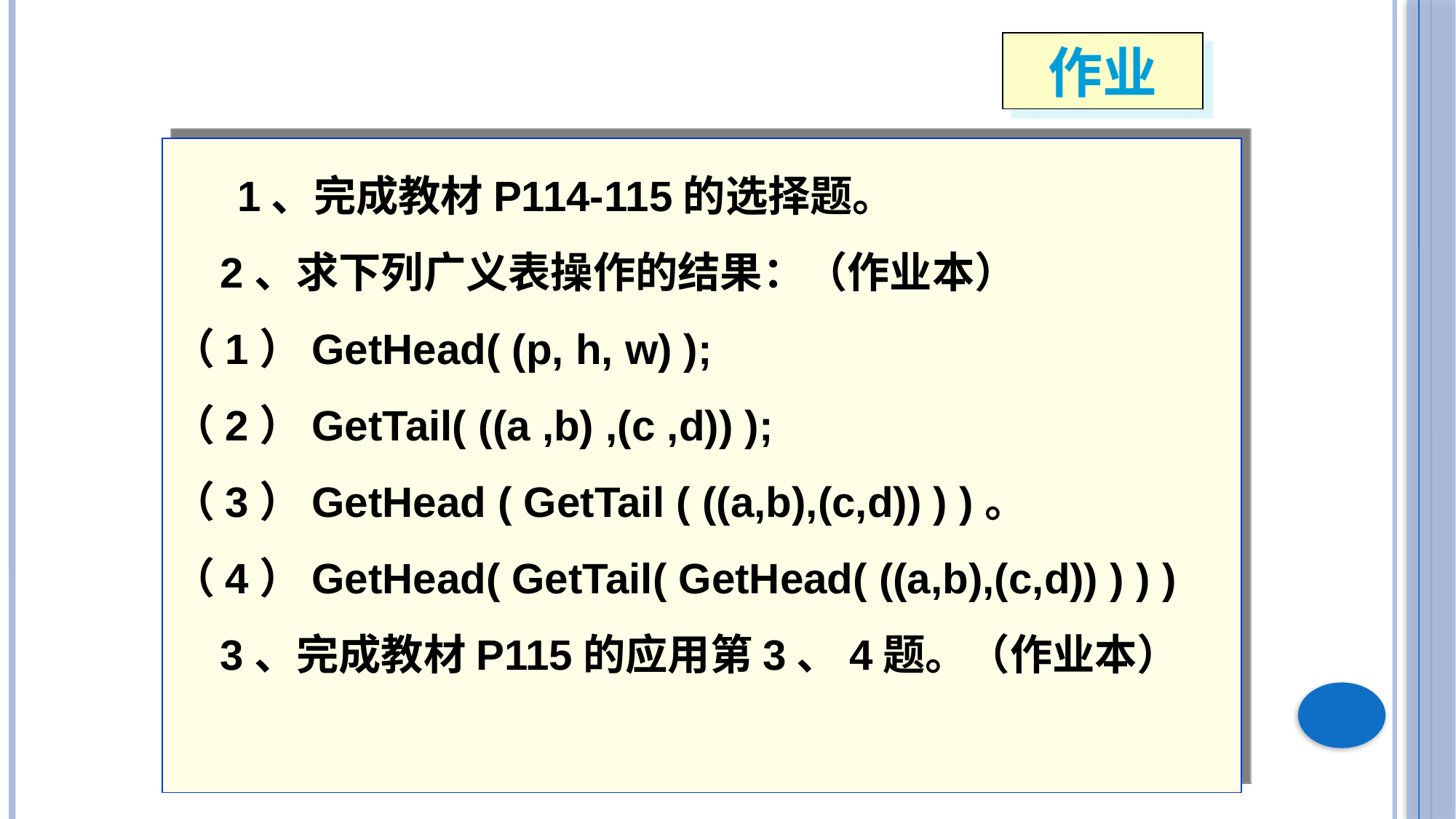

作业
  1、完成教材P114-115的选择题。
    2、求下列广义表操作的结果：（作业本）
（1）GetHead( (p, h, w) );
（2）GetTail( ((a ,b) ,(c ,d)) );
（3）GetHead ( GetTail ( ((a,b),(c,d)) ) )。
（4）GetHead( GetTail( GetHead( ((a,b),(c,d)) ) ) )
    3、完成教材P115的应用第3、4题。（作业本）